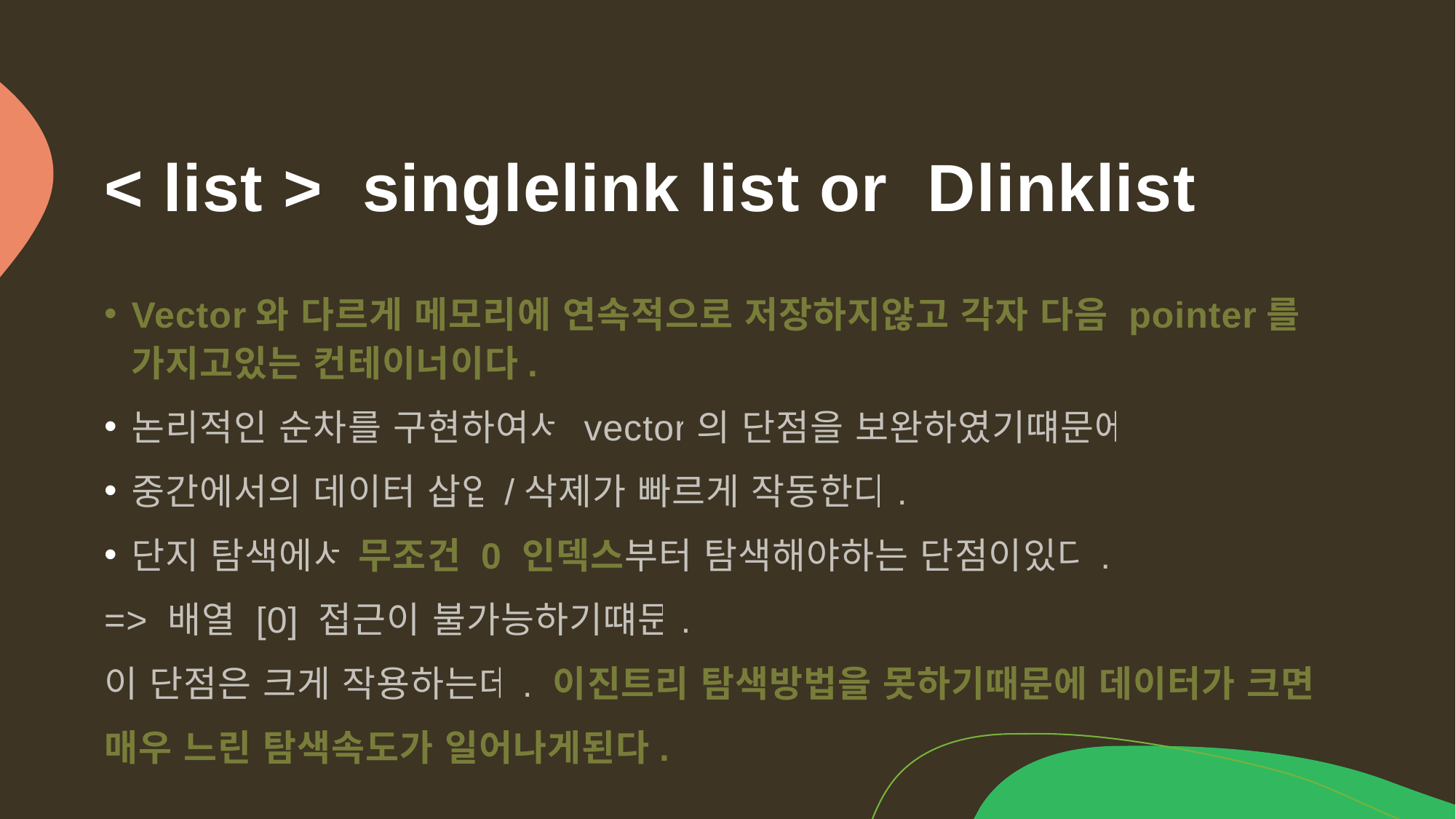

# < list >  singlelink list or  Dlinklist
Vector와 다르게 메모리에 연속적으로 저장하지않고 각자 다음 pointer를 가지고있는 컨테이너이다.
논리적인 순차를 구현하여서 vector의 단점을 보완하였기떄문에
중간에서의 데이터 삽입/삭제가 빠르게 작동한다.
단지 탐색에서 무조건 0 인덱스부터 탐색해야하는 단점이있다.
=> 배열 [0] 접근이 불가능하기떄문.
이 단점은 크게 작용하는데. 이진트리 탐색방법을 못하기때문에 데이터가 크면
매우 느린 탐색속도가 일어나게된다.